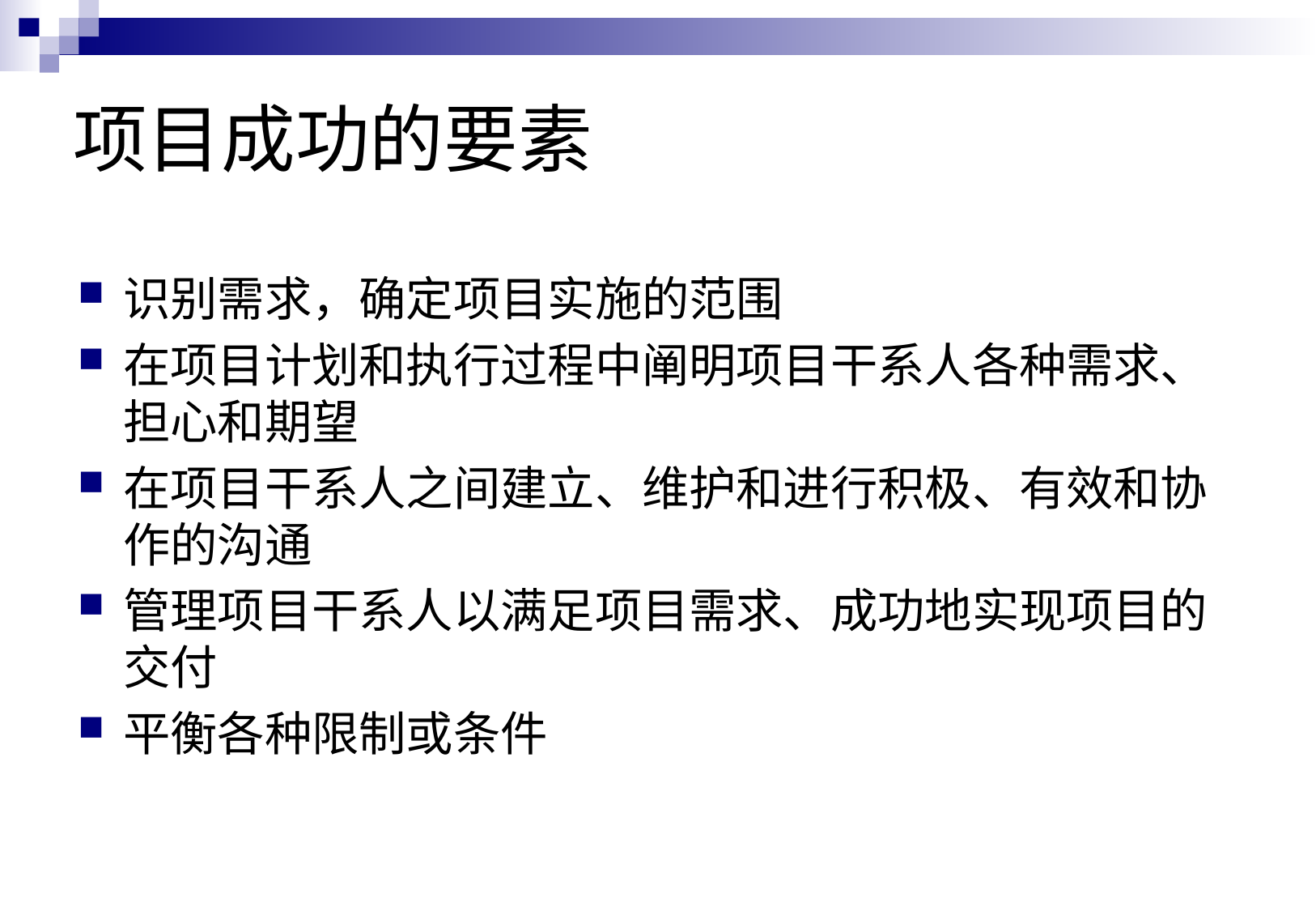

# 项目成功的要素
识别需求，确定项目实施的范围
在项目计划和执行过程中阐明项目干系人各种需求、担心和期望
在项目干系人之间建立、维护和进行积极、有效和协作的沟通
管理项目干系人以满足项目需求、成功地实现项目的交付
平衡各种限制或条件